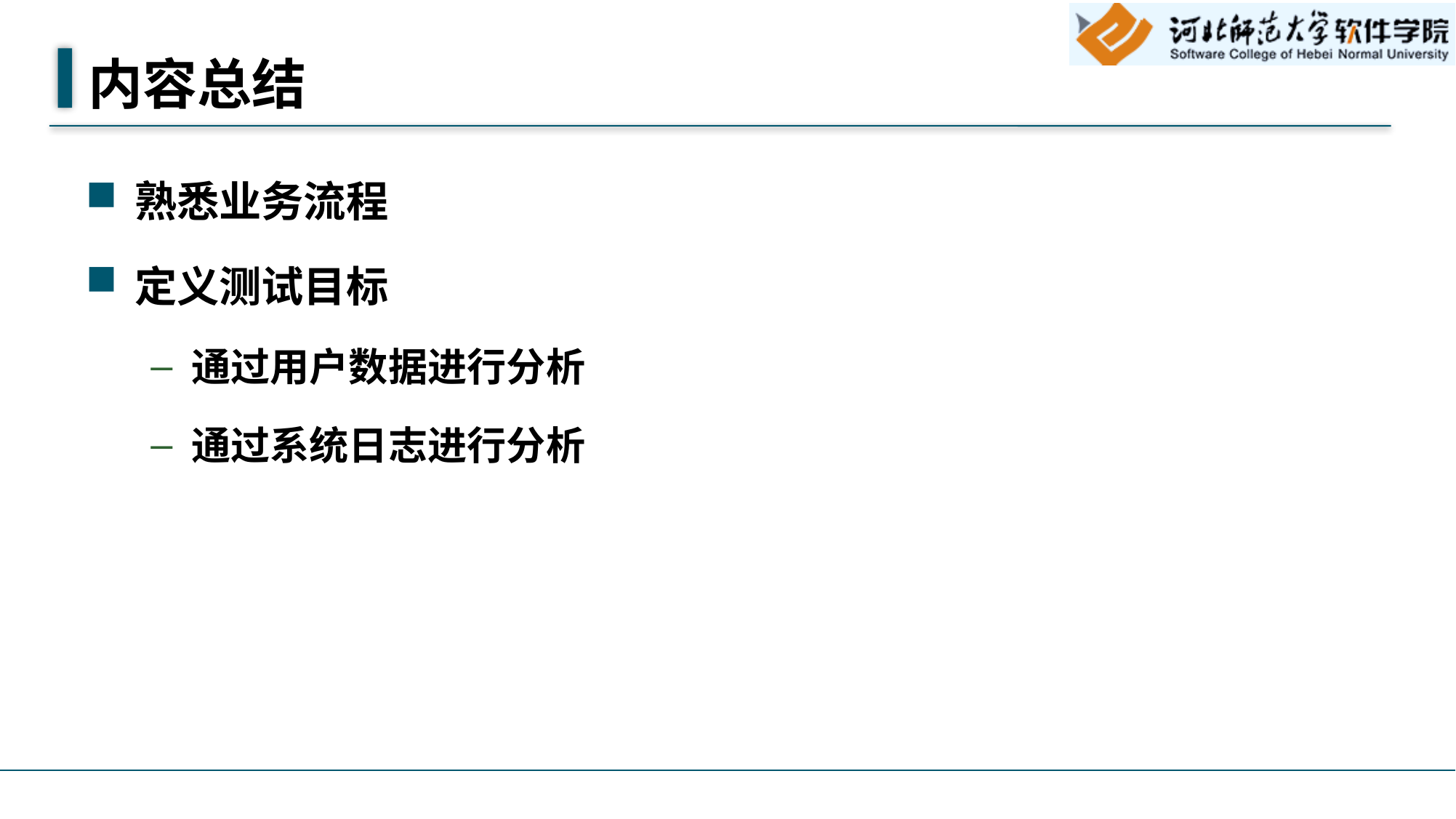

# 内容总结
熟悉业务流程
定义测试目标
通过用户数据进行分析
通过系统日志进行分析